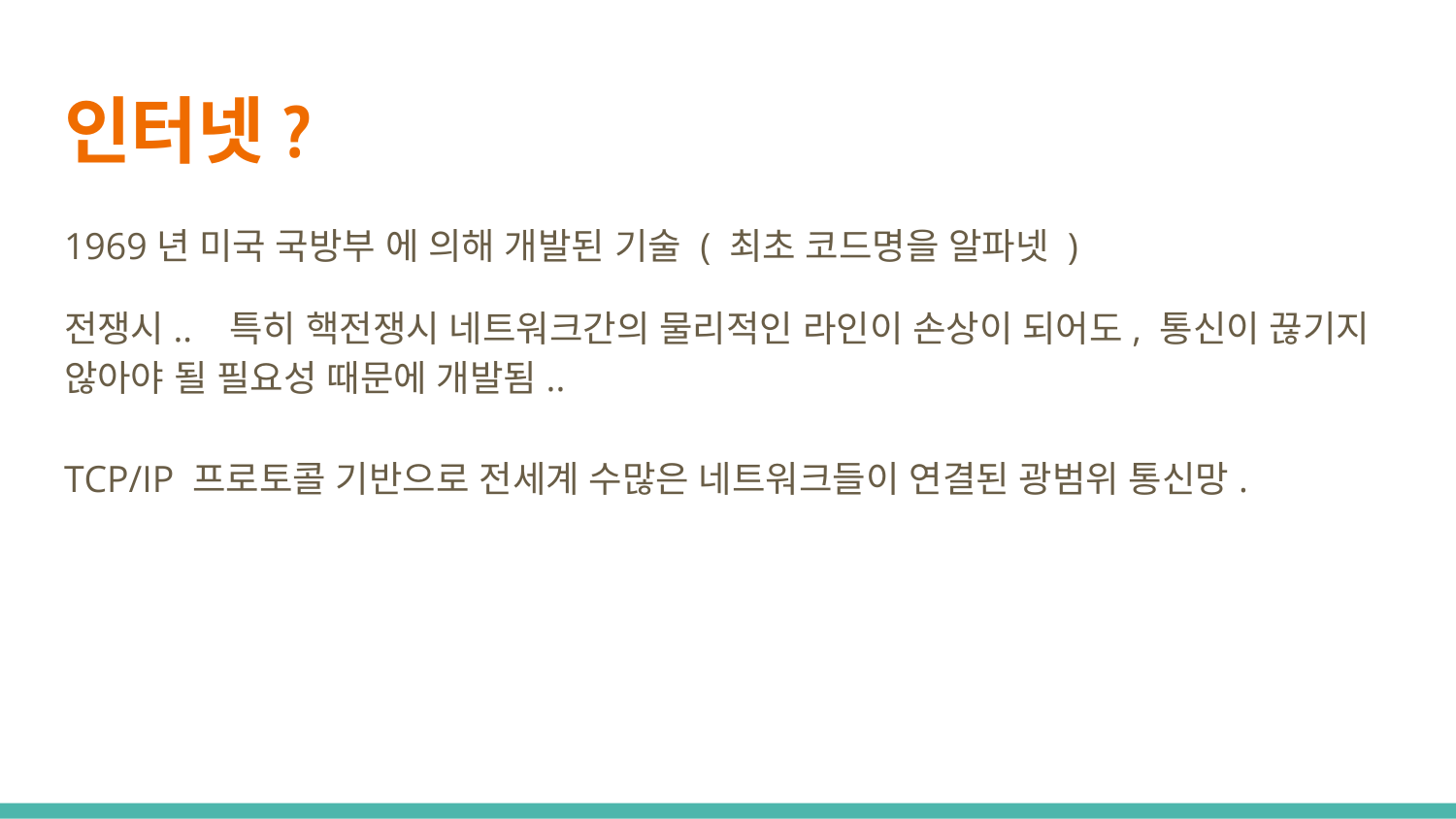

# 인터넷?
1969년 미국 국방부 에 의해 개발된 기술 ( 최초 코드명을 알파넷 )
전쟁시..   특히 핵전쟁시 네트워크간의 물리적인 라인이 손상이 되어도, 통신이 끊기지 않아야 될 필요성 때문에 개발됨..
TCP/IP 프로토콜 기반으로 전세계 수많은 네트워크들이 연결된 광범위 통신망.